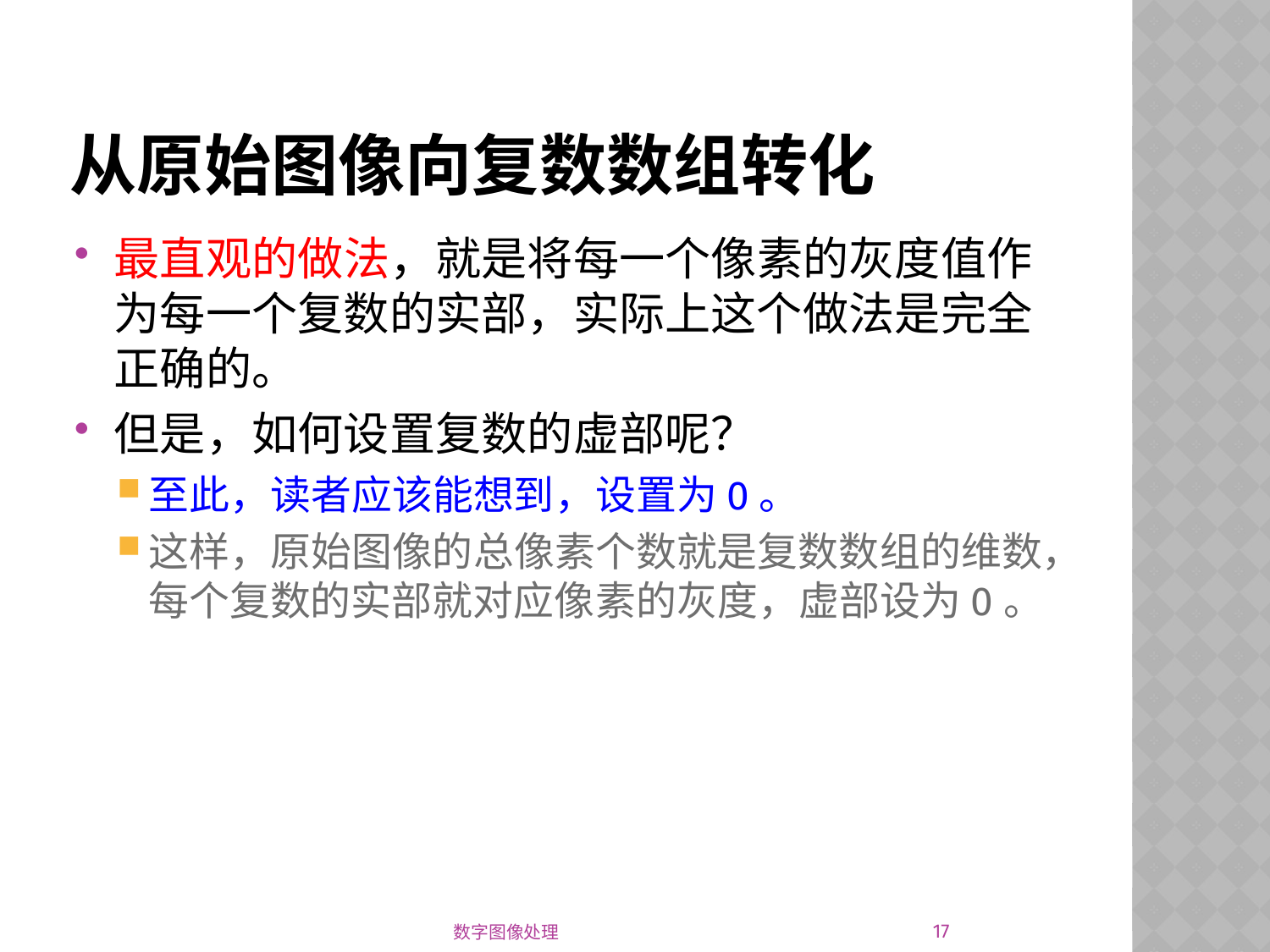

# 从原始图像向复数数组转化
最直观的做法，就是将每一个像素的灰度值作为每一个复数的实部，实际上这个做法是完全正确的。
但是，如何设置复数的虚部呢？
至此，读者应该能想到，设置为0。
这样，原始图像的总像素个数就是复数数组的维数，每个复数的实部就对应像素的灰度，虚部设为0。
17
数字图像处理